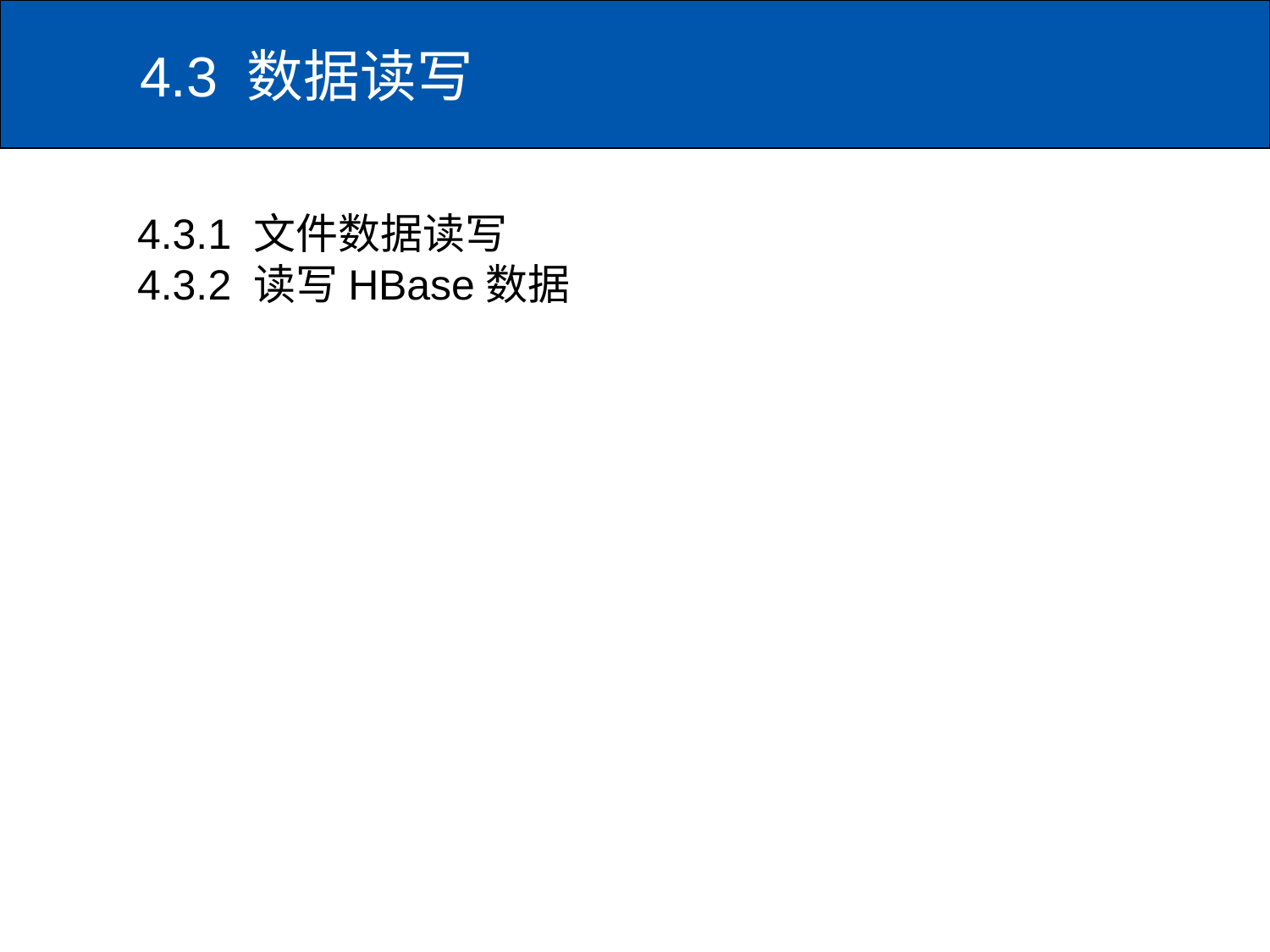

# 4.3 数据读写
4.3.1 文件数据读写
4.3.2 读写HBase数据